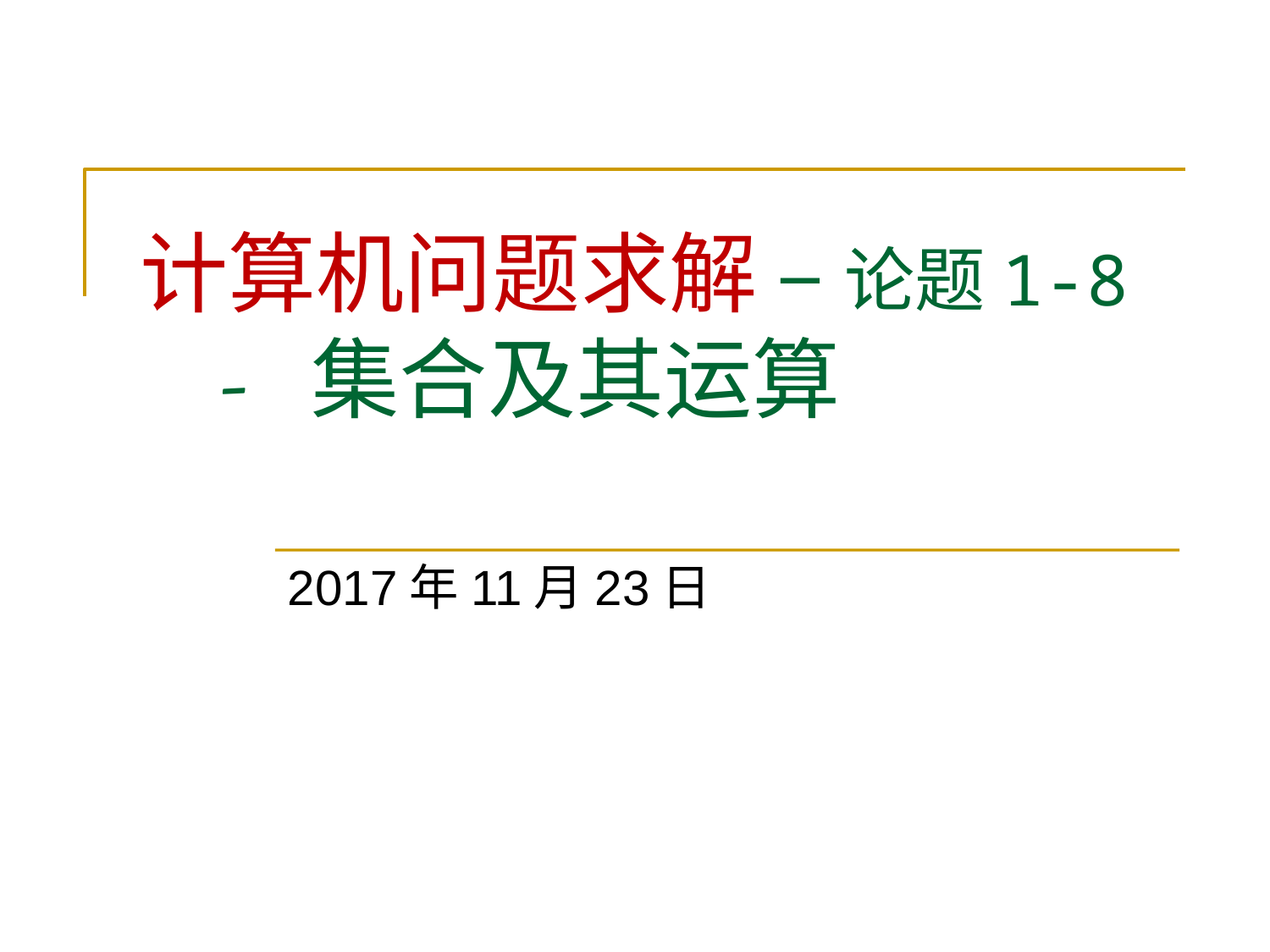

# 计算机问题求解 – 论题1-8 -  集合及其运算
2017年11月23日